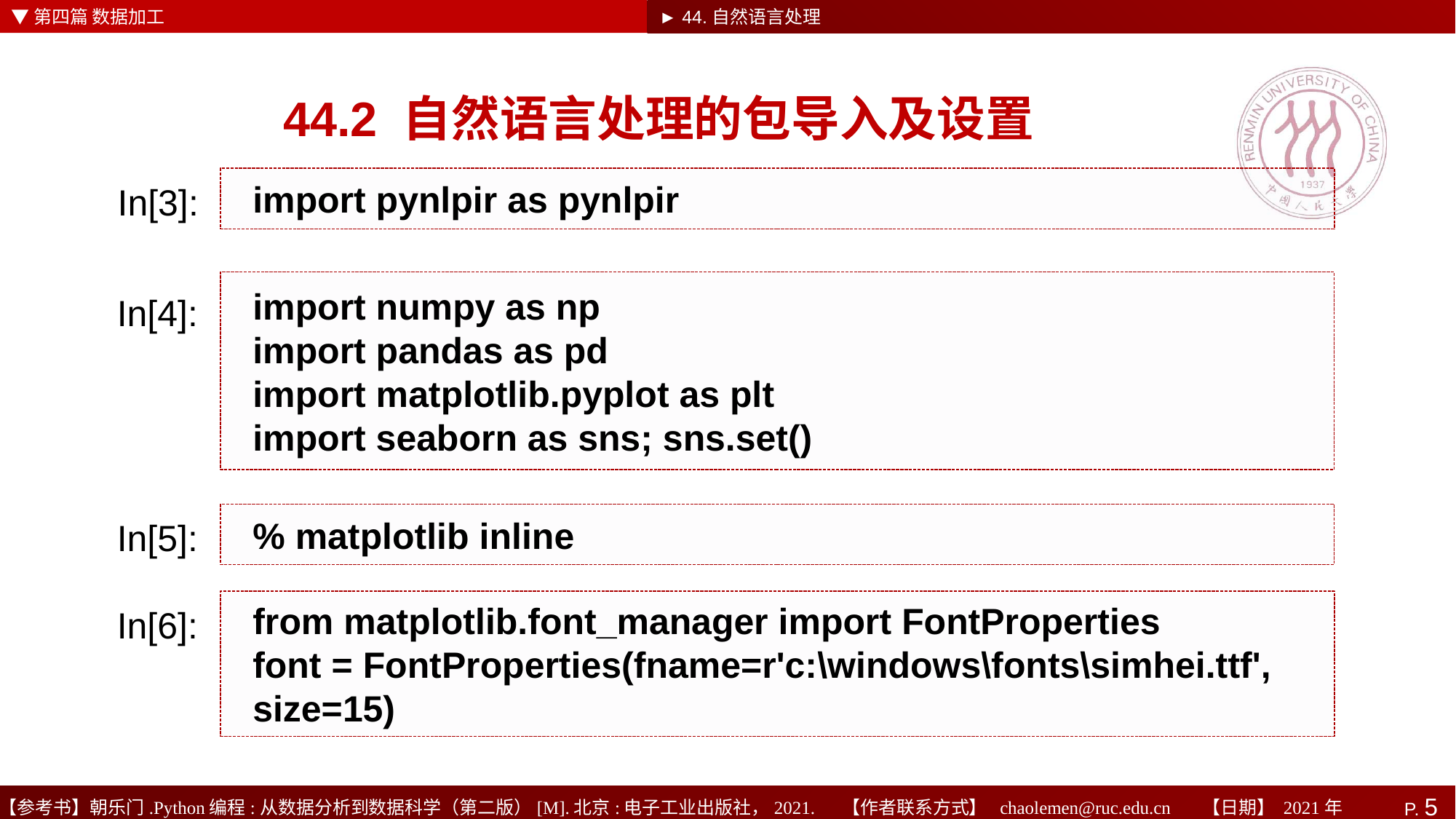

▼第四篇 数据加工
► 44.自然语言处理
# 44.2 自然语言处理的包导入及设置
import pynlpir as pynlpir
In[3]:
import numpy as np
import pandas as pd
import matplotlib.pyplot as plt
import seaborn as sns; sns.set()
In[4]:
% matplotlib inline
In[5]:
from matplotlib.font_manager import FontProperties
font = FontProperties(fname=r'c:\windows\fonts\simhei.ttf', size=15)
In[6]: